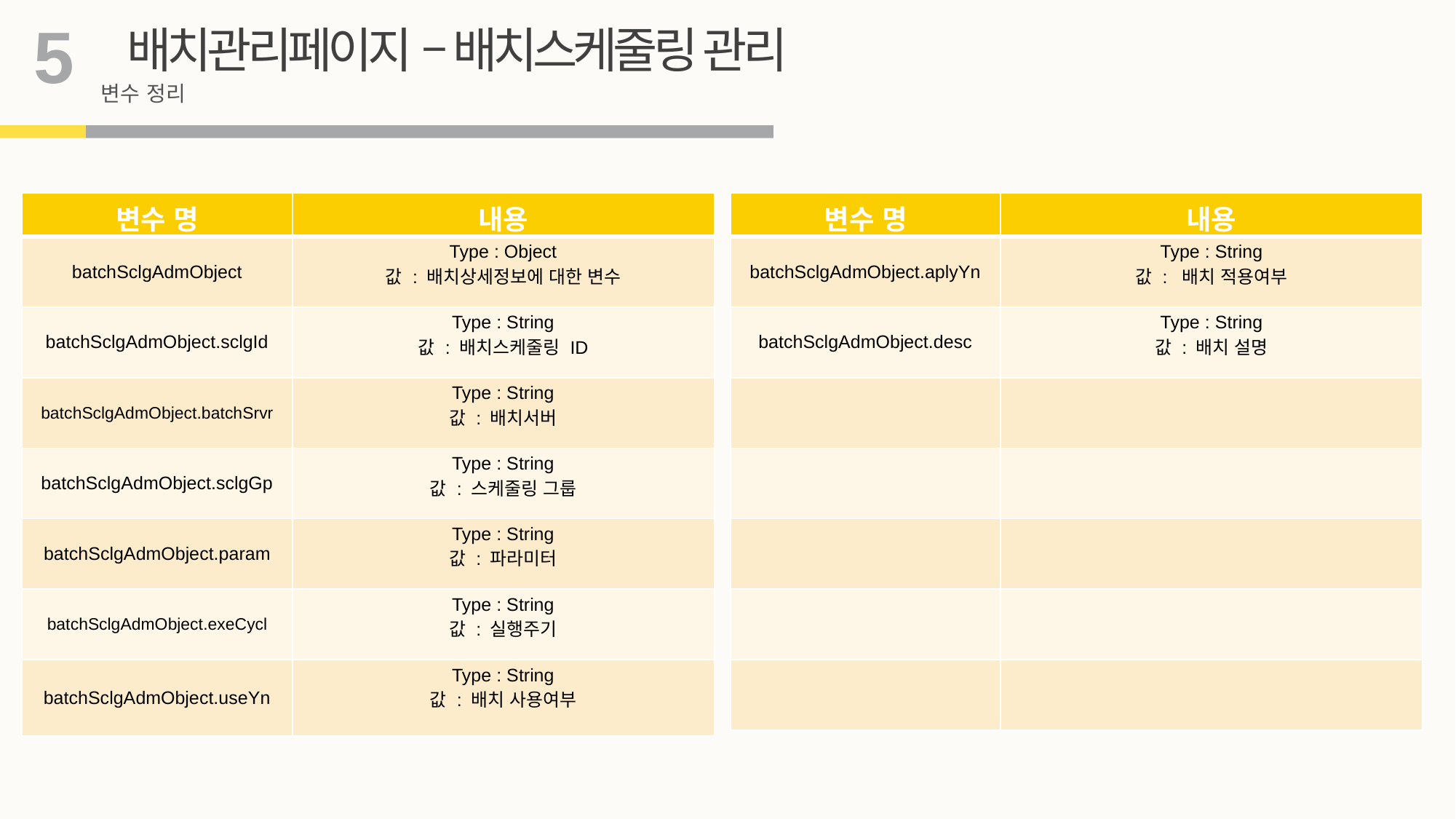

5
배치관리페이지 – 배치스케줄링 관리
변수 정리

| 변수 명 | 내용 |
| --- | --- |
| batchSclgAdmObject | Type : Object 값 : 배치상세정보에 대한 변수 |
| batchSclgAdmObject.sclgId | Type : String 값 : 배치스케줄링 ID |
| batchSclgAdmObject.batchSrvr | Type : String 값 : 배치서버 |
| batchSclgAdmObject.sclgGp | Type : String 값 : 스케줄링 그룹 |
| batchSclgAdmObject.param | Type : String 값 : 파라미터 |
| batchSclgAdmObject.exeCycl | Type : String 값 : 실행주기 |
| batchSclgAdmObject.useYn | Type : String 값 : 배치 사용여부 |
| 변수 명 | 내용 |
| --- | --- |
| batchSclgAdmObject.aplyYn | Type : String 값 : 배치 적용여부 |
| batchSclgAdmObject.desc | Type : String 값 : 배치 설명 |
|  |  |
|  |  |
|  |  |
|  |  |
|  |  |